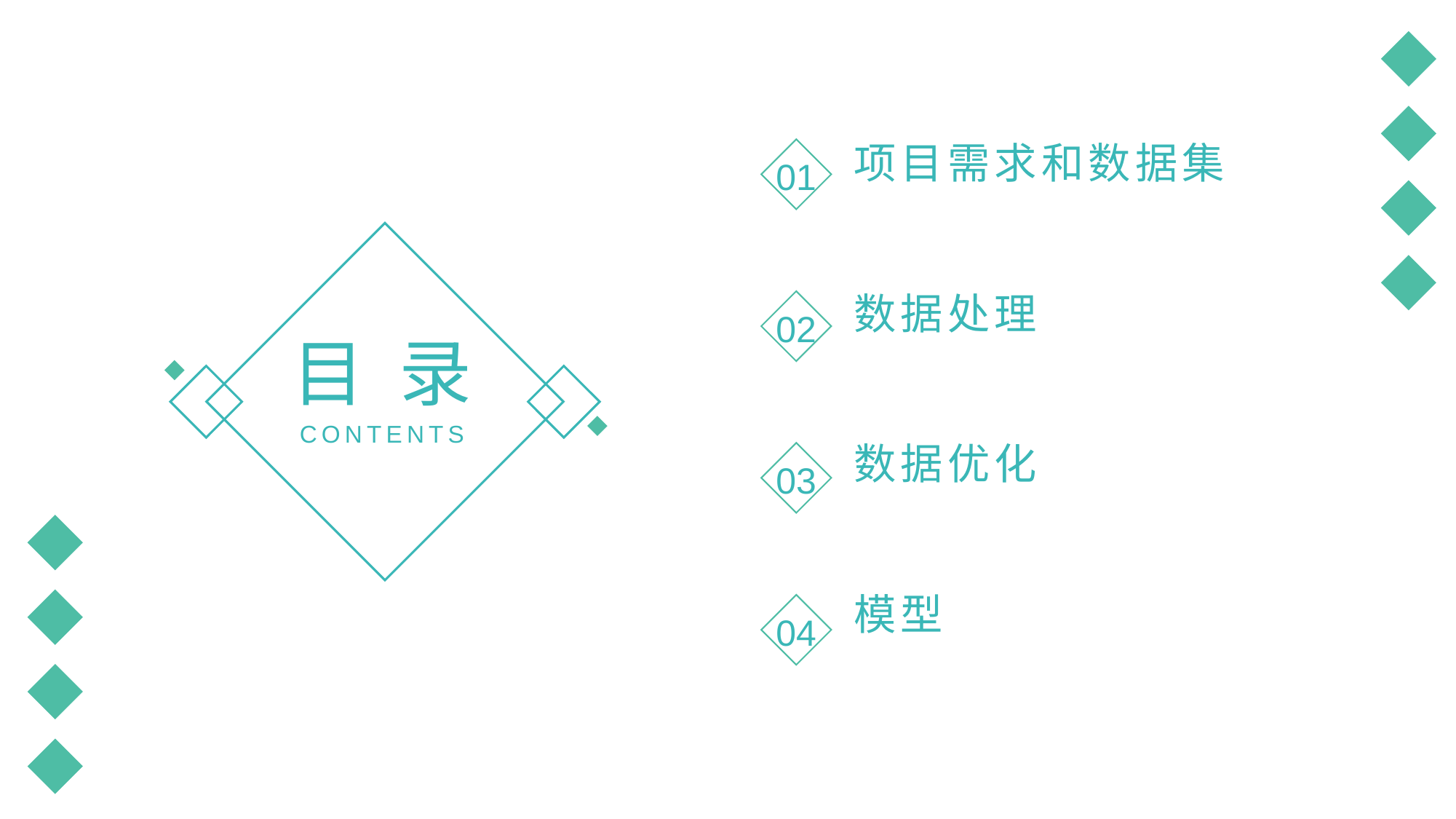

项目需求和数据集
01

数据处理
02

目 录
CONTENTS
数据优化
03

模型
04